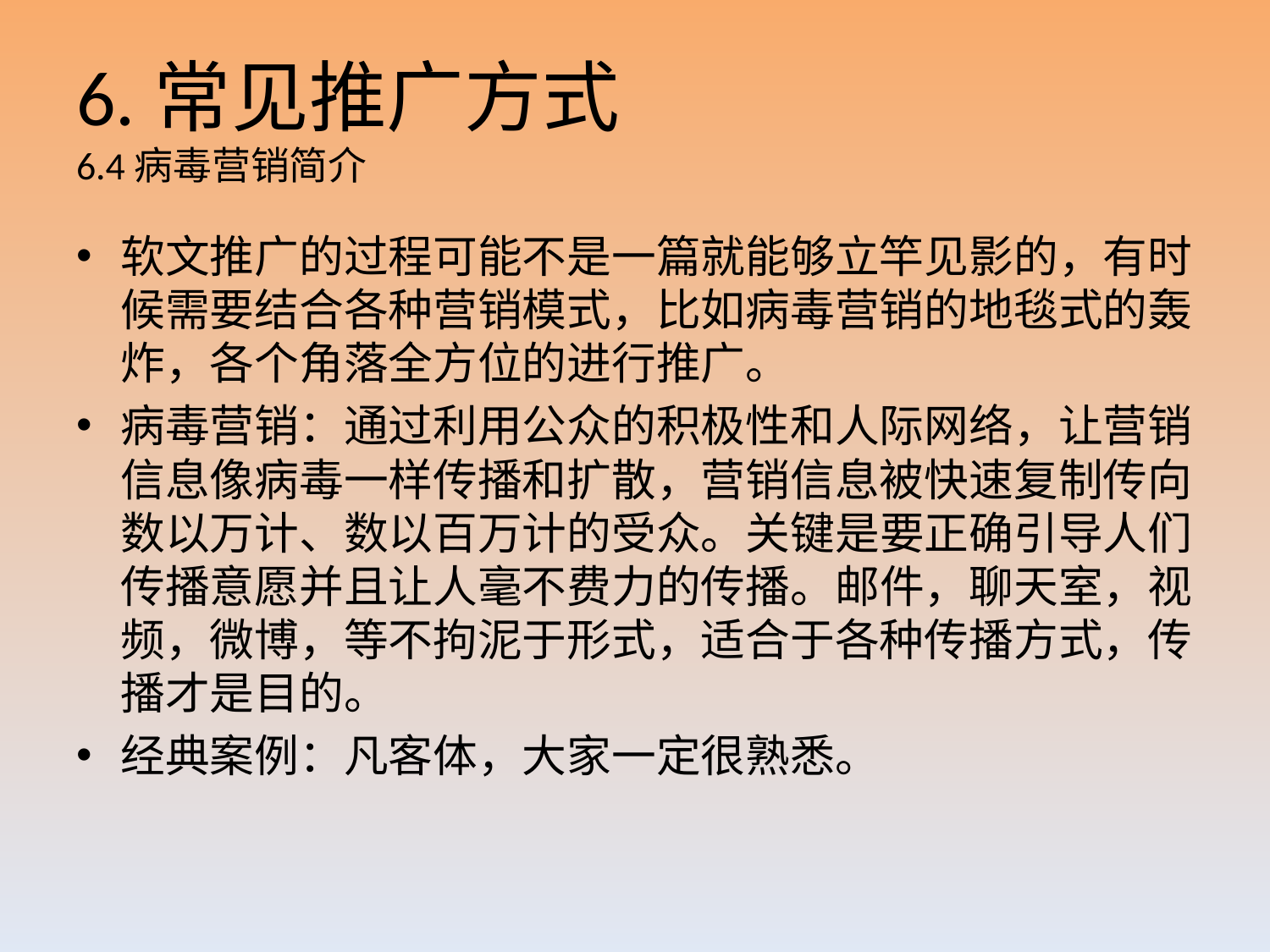

# 6.常见推广方式 6.4病毒营销简介
软文推广的过程可能不是一篇就能够立竿见影的，有时候需要结合各种营销模式，比如病毒营销的地毯式的轰炸，各个角落全方位的进行推广。
病毒营销：通过利用公众的积极性和人际网络，让营销信息像病毒一样传播和扩散，营销信息被快速复制传向数以万计、数以百万计的受众。关键是要正确引导人们传播意愿并且让人毫不费力的传播。邮件，聊天室，视频，微博，等不拘泥于形式，适合于各种传播方式，传播才是目的。
经典案例：凡客体，大家一定很熟悉。